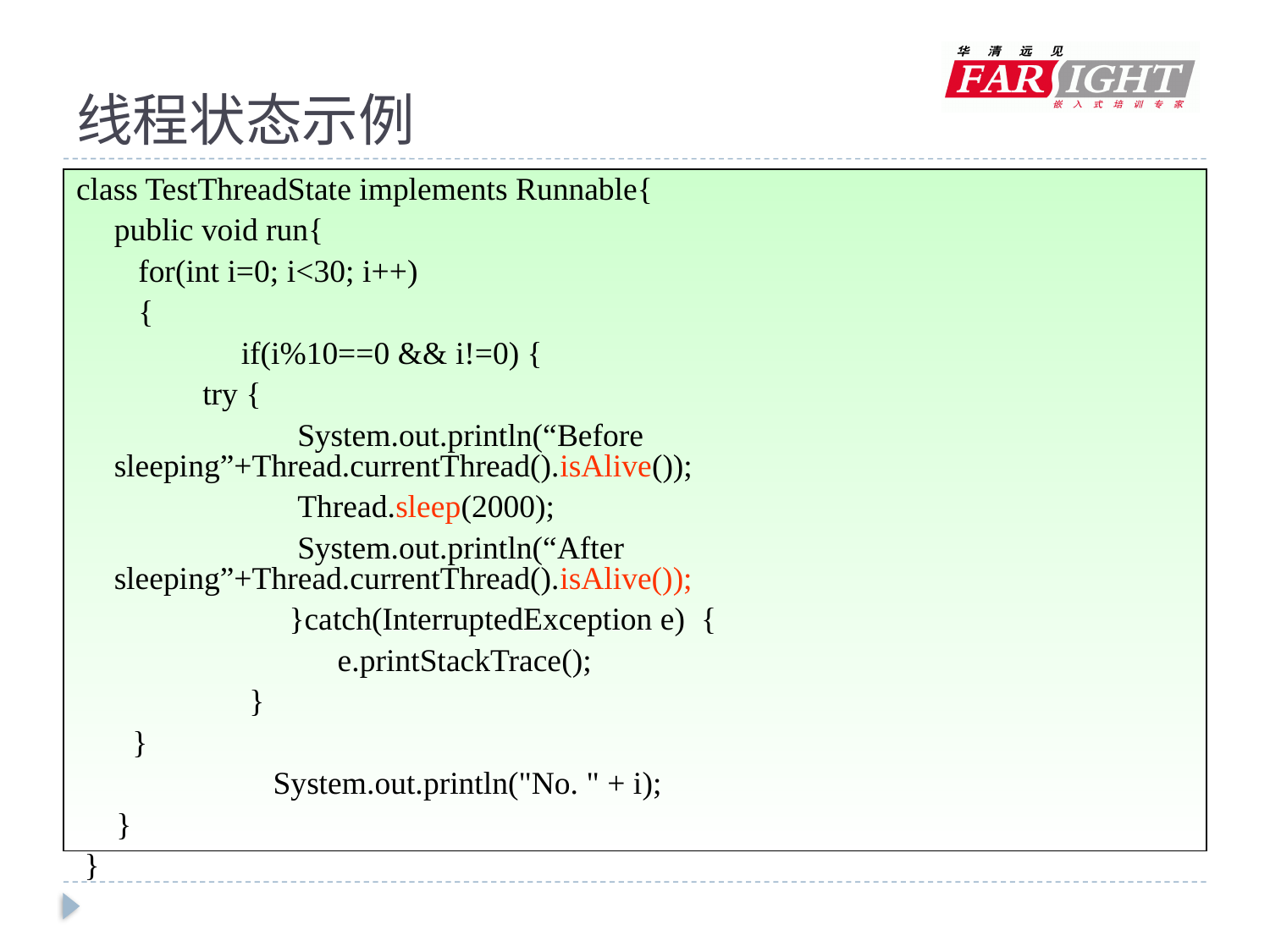

# 线程状态示例
class TestThreadState implements Runnable{
	public void run{
	   for(int i=0; i<30; i++)
	   {
		if(i%10==0 && i!=0) {
	           try {
		       System.out.println(“Before sleeping”+Thread.currentThread().isAlive());
		       Thread.sleep(2000);
		       System.out.println(“After sleeping”+Thread.currentThread().isAlive());
		      }catch(InterruptedException e)  {
		            e.printStackTrace();
		 }
       }
		    System.out.println("No. " + i);
     }
 }